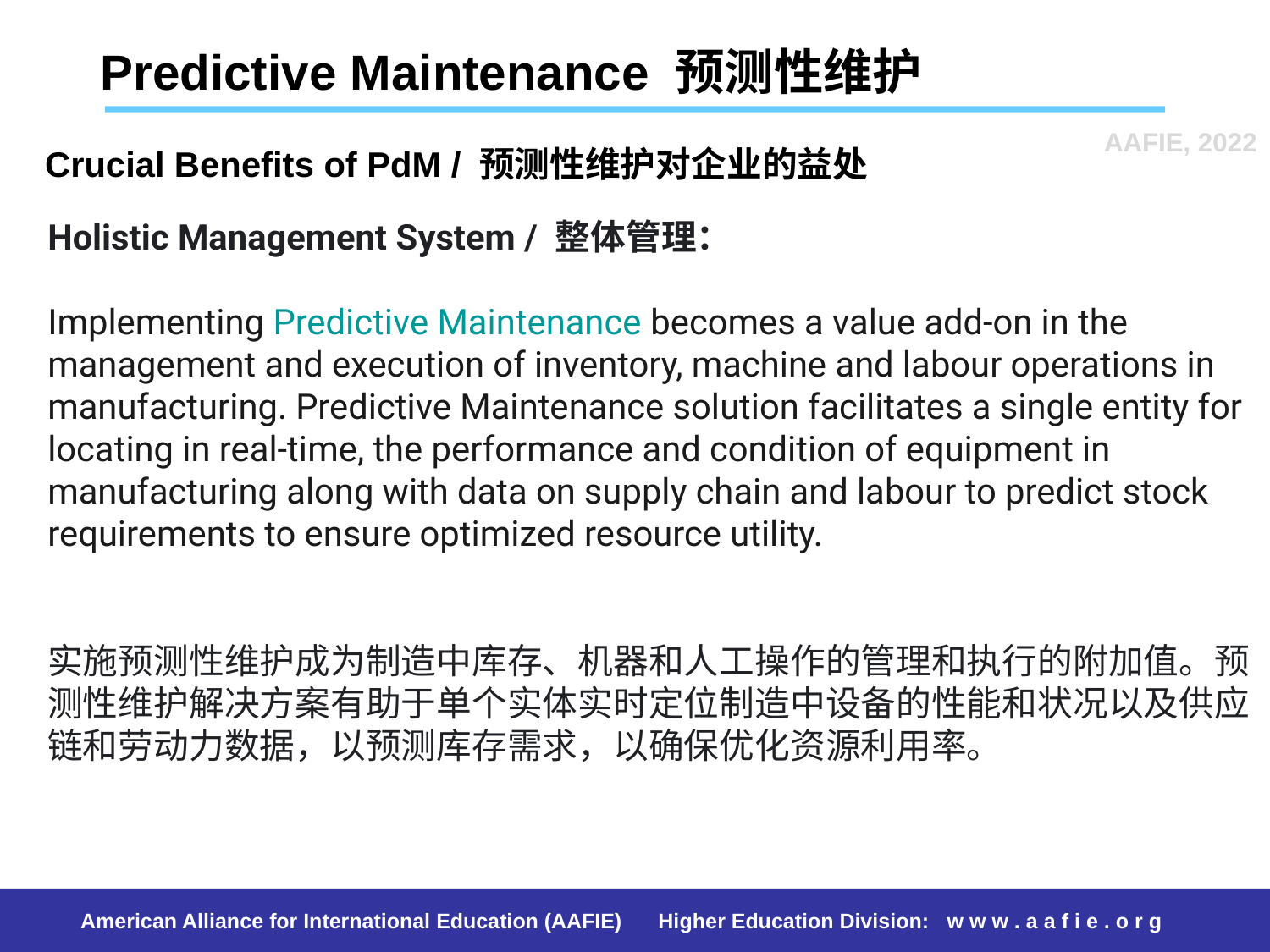

Predictive Maintenance 预测性维护
AAFIE, 2022
Crucial Benefits of PdM / 预测性维护对企业的益处
Holistic Management System / 整体管理：

Implementing Predictive Maintenance becomes a value add-on in the management and execution of inventory, machine and labour operations in manufacturing. Predictive Maintenance solution facilitates a single entity for locating in real-time, the performance and condition of equipment in manufacturing along with data on supply chain and labour to predict stock requirements to ensure optimized resource utility.

实施预测性维护成为制造中库存、机器和人工操作的管理和执行的附加值。预测性维护解决方案有助于单个实体实时定位制造中设备的性能和状况以及供应链和劳动力数据，以预测库存需求，以确保优化资源利用率。